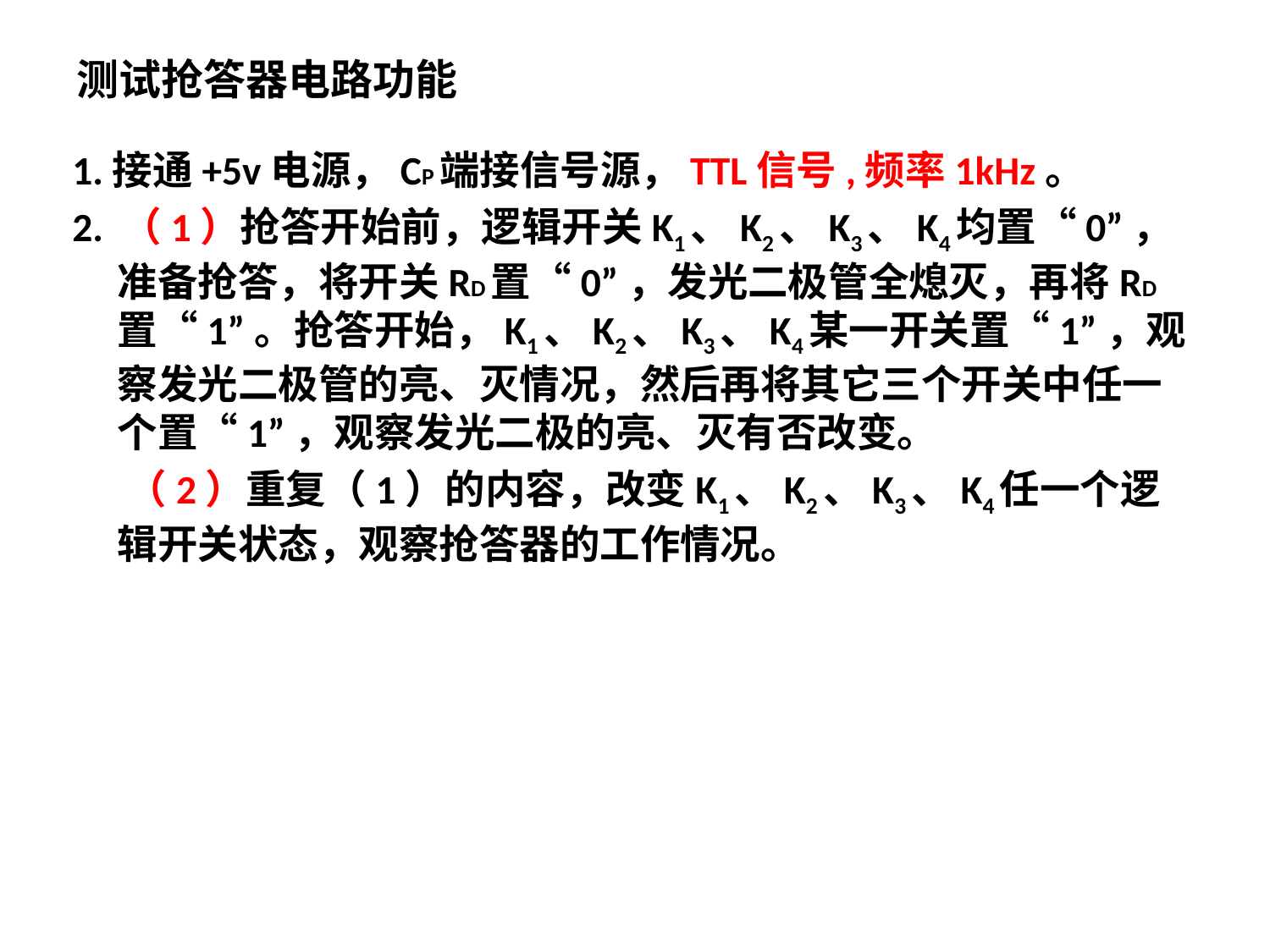

# 测试抢答器电路功能
1.接通+5v电源，CP端接信号源，TTL信号,频率1kHz。
2. （1）抢答开始前，逻辑开关K1、K2、K3、K4均置“0”，准备抢答，将开关RD置“0”，发光二极管全熄灭，再将RD置“1”。抢答开始，K1、K2、K3、K4某一开关置“1”，观察发光二极管的亮、灭情况，然后再将其它三个开关中任一个置“1”，观察发光二极的亮、灭有否改变。
     （2）重复（1）的内容，改变K1、K2、K3、K4任一个逻辑开关状态，观察抢答器的工作情况。